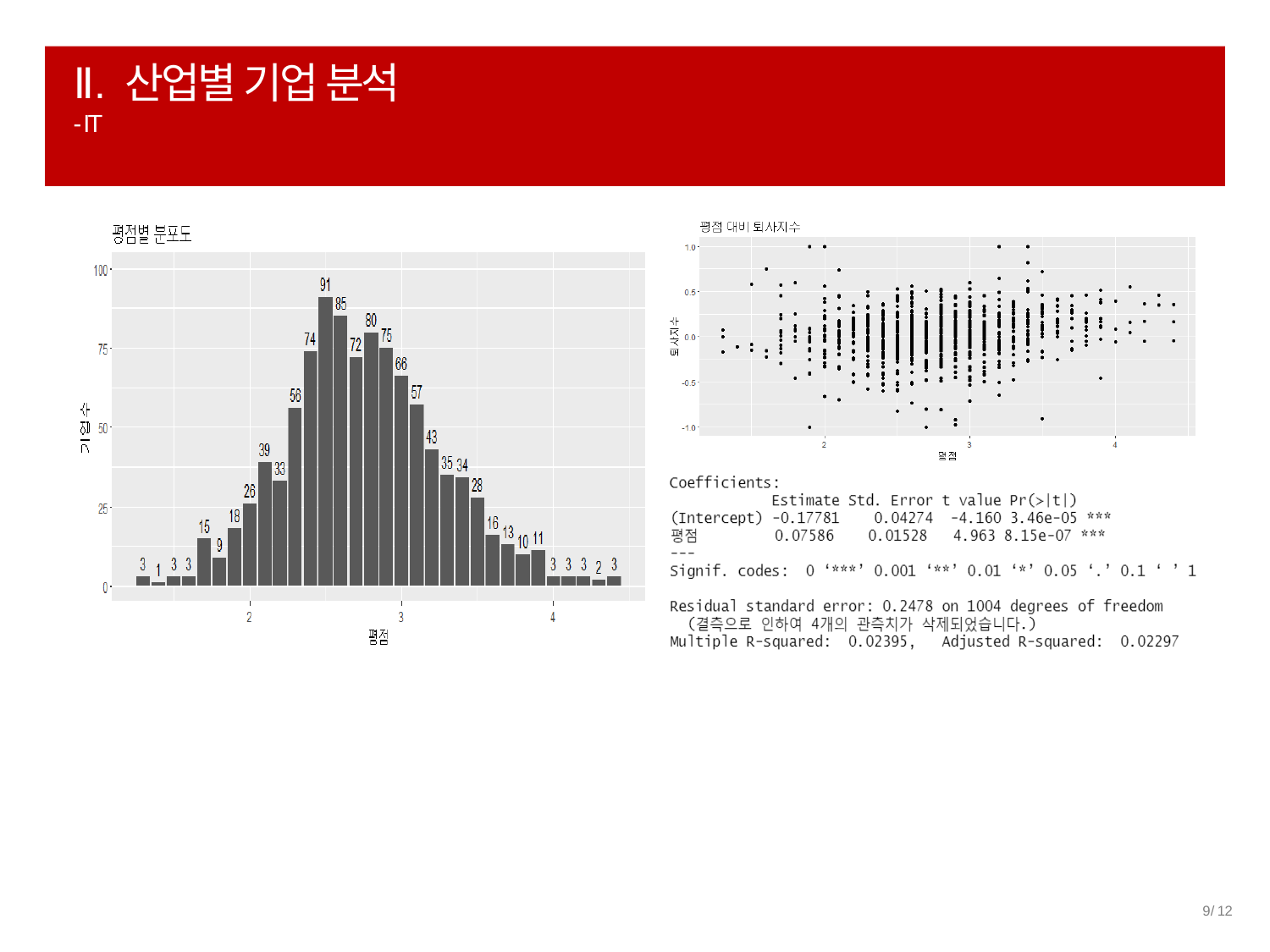

# Ⅱ. 산업별 기업 분석 - IT

9/ 12